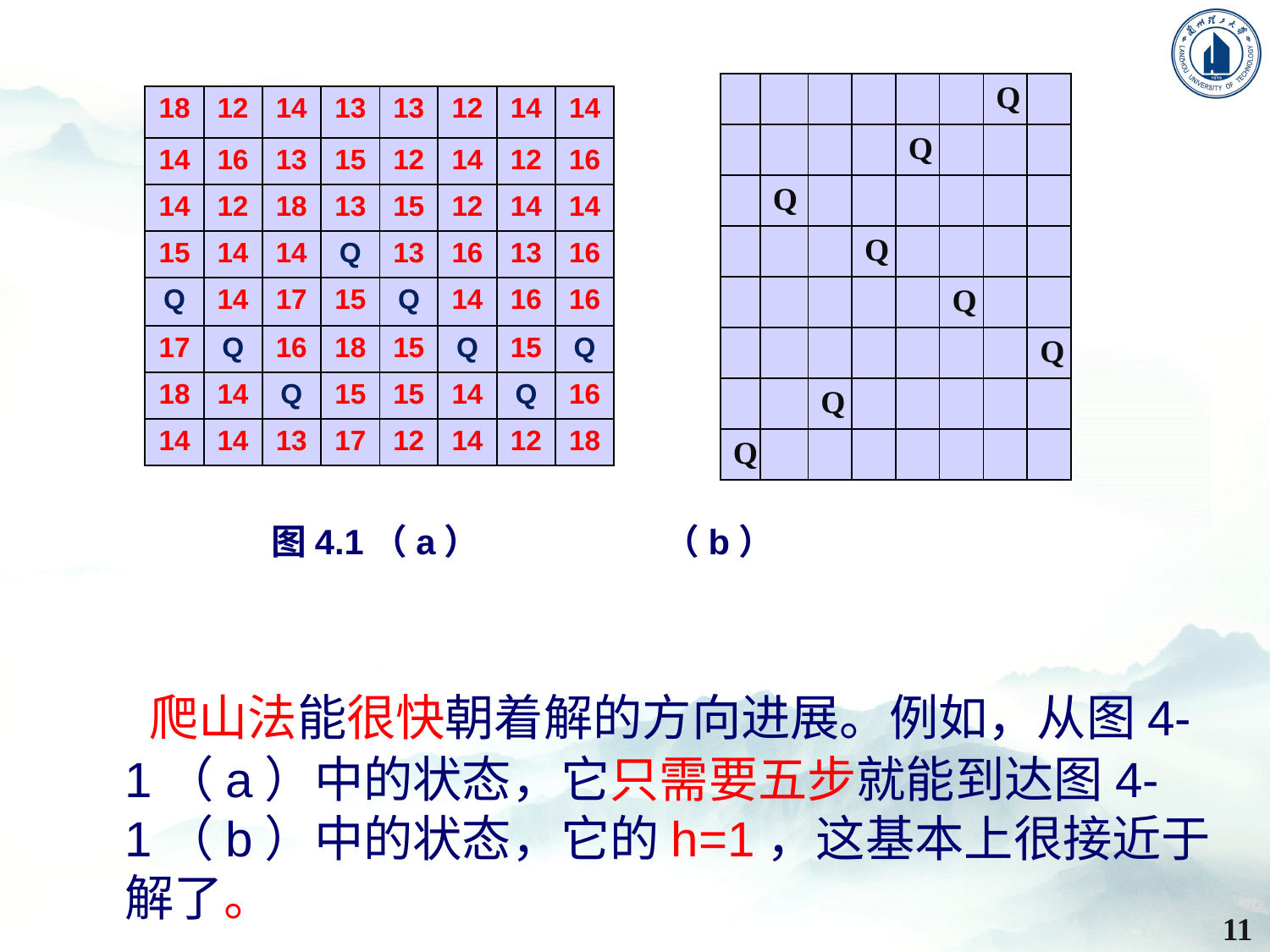

|  |  |  |  |  |  | Q |  |
| --- | --- | --- | --- | --- | --- | --- | --- |
|  |  |  |  | Q |  |  |  |
|  | Q |  |  |  |  |  |  |
|  |  |  | Q |  |  |  |  |
|  |  |  |  |  | Q |  |  |
|  |  |  |  |  |  |  | Q |
|  |  | Q |  |  |  |  |  |
| Q |  |  |  |  |  |  |  |
| 18 | 12 | 14 | 13 | 13 | 12 | 14 | 14 |
| --- | --- | --- | --- | --- | --- | --- | --- |
| 14 | 16 | 13 | 15 | 12 | 14 | 12 | 16 |
| 14 | 12 | 18 | 13 | 15 | 12 | 14 | 14 |
| 15 | 14 | 14 | Q | 13 | 16 | 13 | 16 |
| Q | 14 | 17 | 15 | Q | 14 | 16 | 16 |
| 17 | Q | 16 | 18 | 15 | Q | 15 | Q |
| 18 | 14 | Q | 15 | 15 | 14 | Q | 16 |
| 14 | 14 | 13 | 17 | 12 | 14 | 12 | 18 |
图4.1（a）                       （b）
    爬山法能很快朝着解的方向进展。例如，从图4-1（a）中的状态，它只需要五步就能到达图4-1（b）中的状态，它的h=1，这基本上很接近于解了。
11